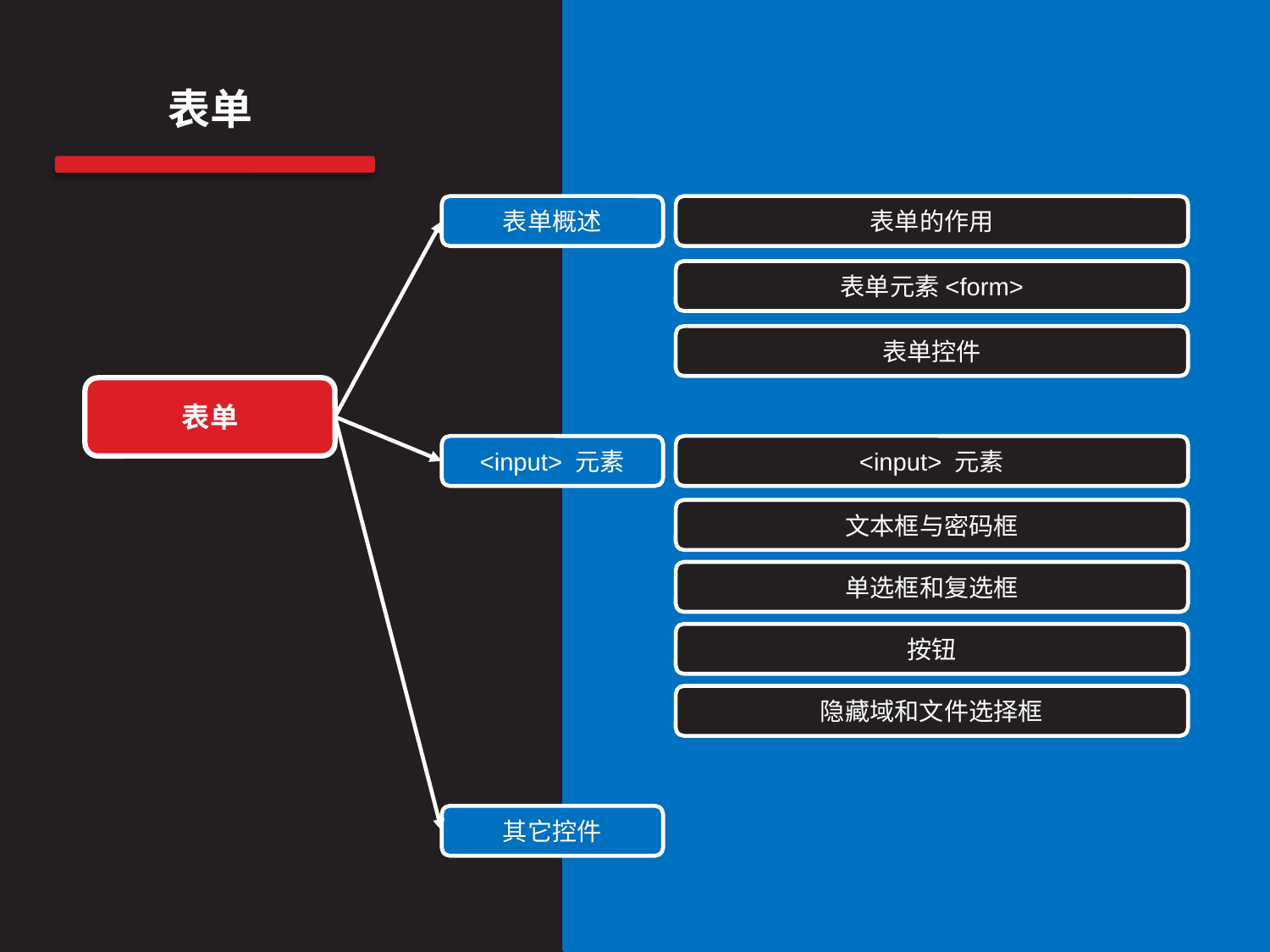

表单

表单概述
表单的作用
表单元素<form>
表单控件
表单
<input> 元素
<input> 元素
文本框与密码框
单选框和复选框
按钮
隐藏域和文件选择框
其它控件